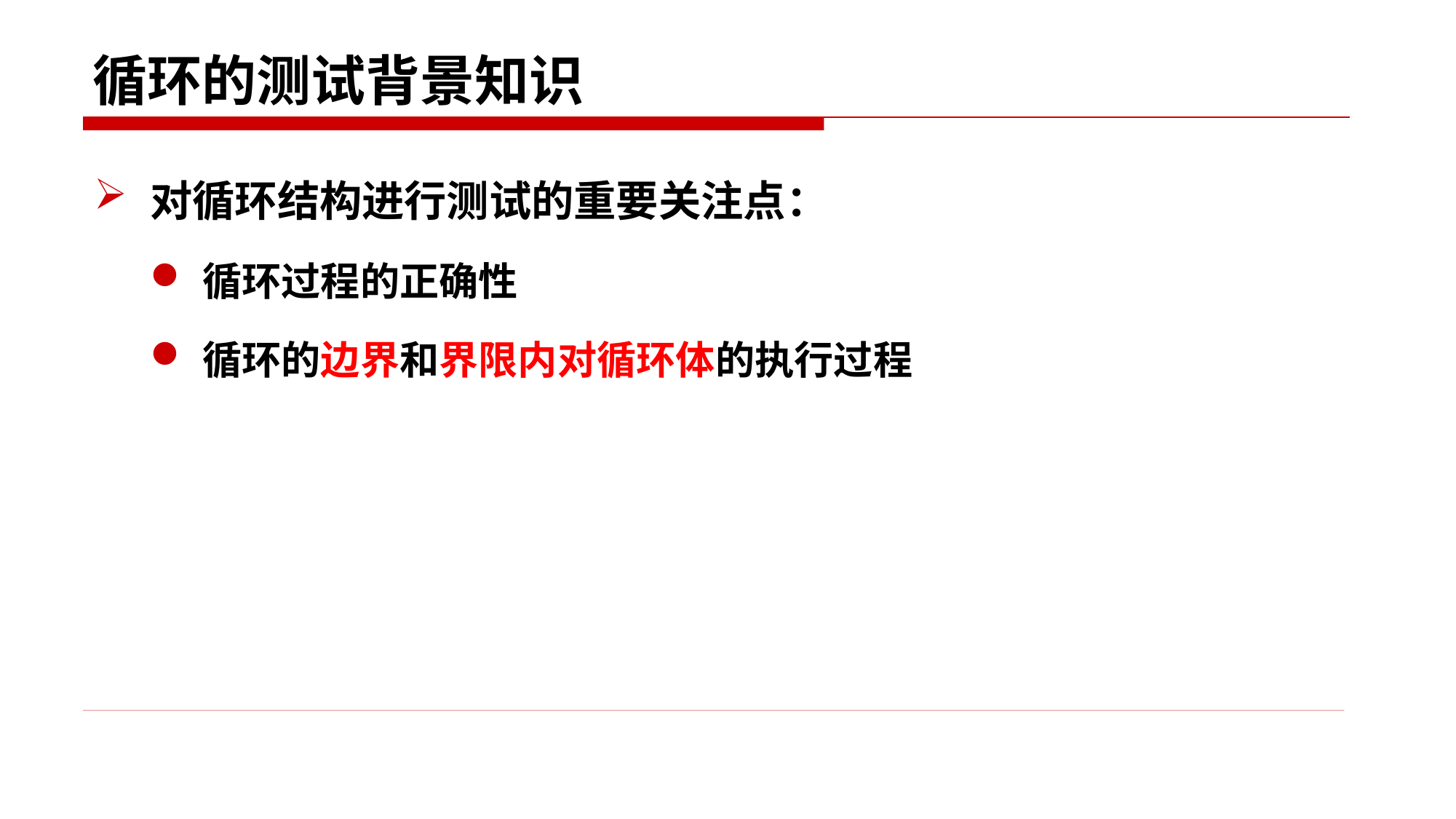

# 循环的测试背景知识
对循环结构进行测试的重要关注点：
循环过程的正确性
循环的边界和界限内对循环体的执行过程